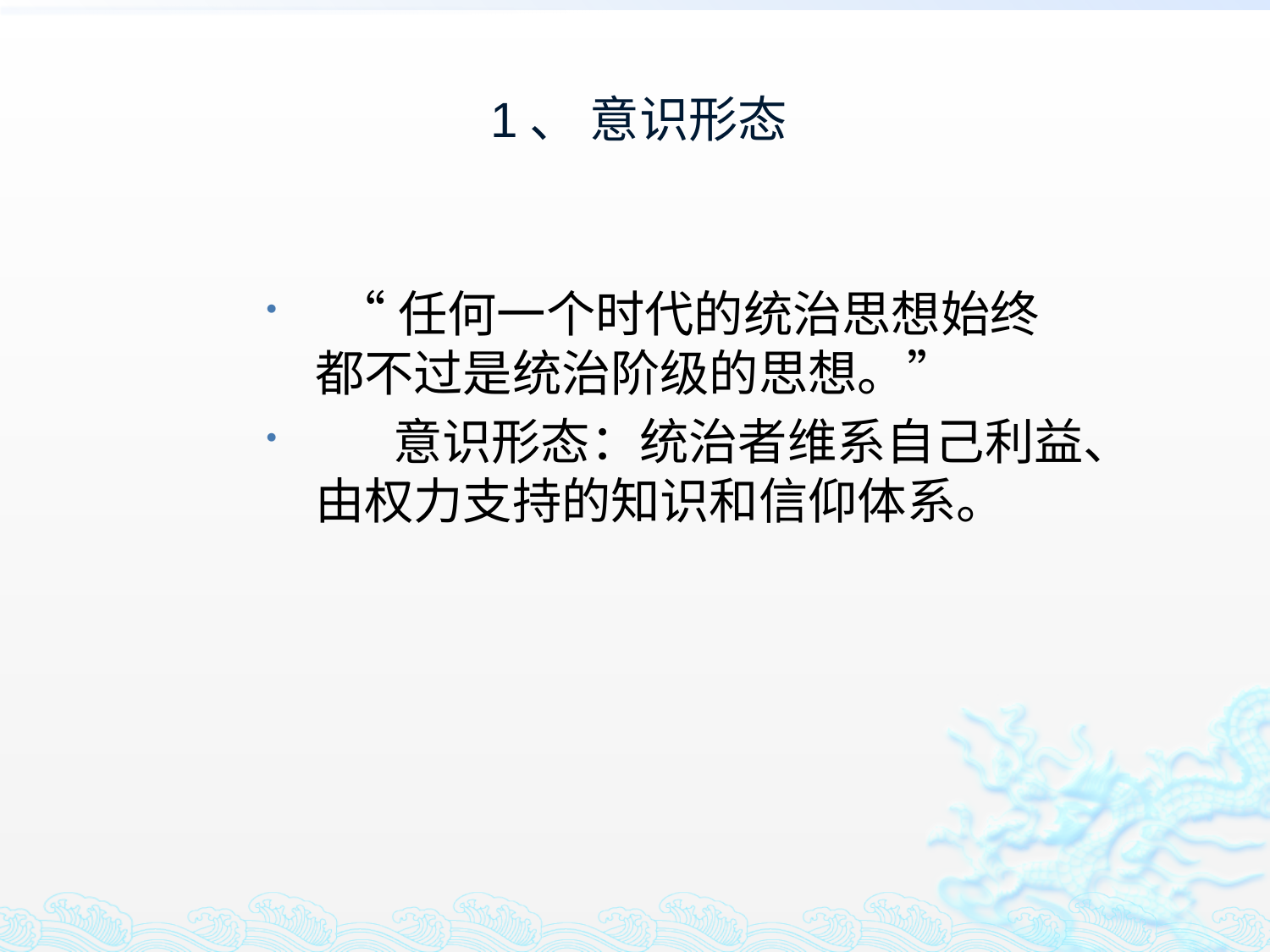

# 1、 意识形态
  “任何一个时代的统治思想始终都不过是统治阶级的思想。”
      意识形态：统治者维系自己利益、由权力支持的知识和信仰体系。